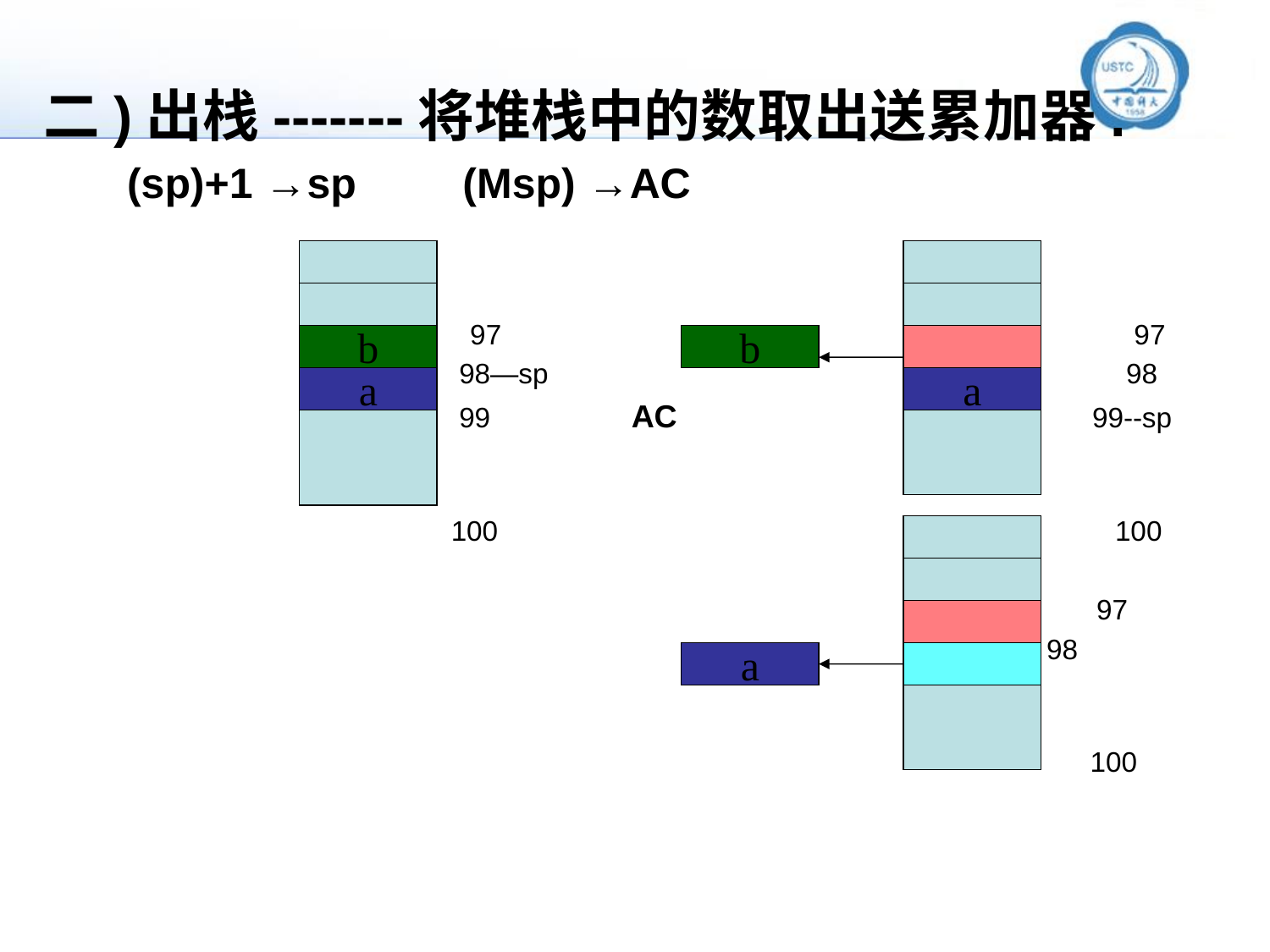

二)出栈-------将堆栈中的数取出送累加器.
       (sp)+1 →sp         (Msp) →AC

                                                             97                                                                                 97
                                                     98—sp                                                                          98
                                                     99                  AC                                                     99--sp

                                                    100                                                                               100

							                               97
                                                                                                                                98					                                               99

								              100

b
a

b

a

a